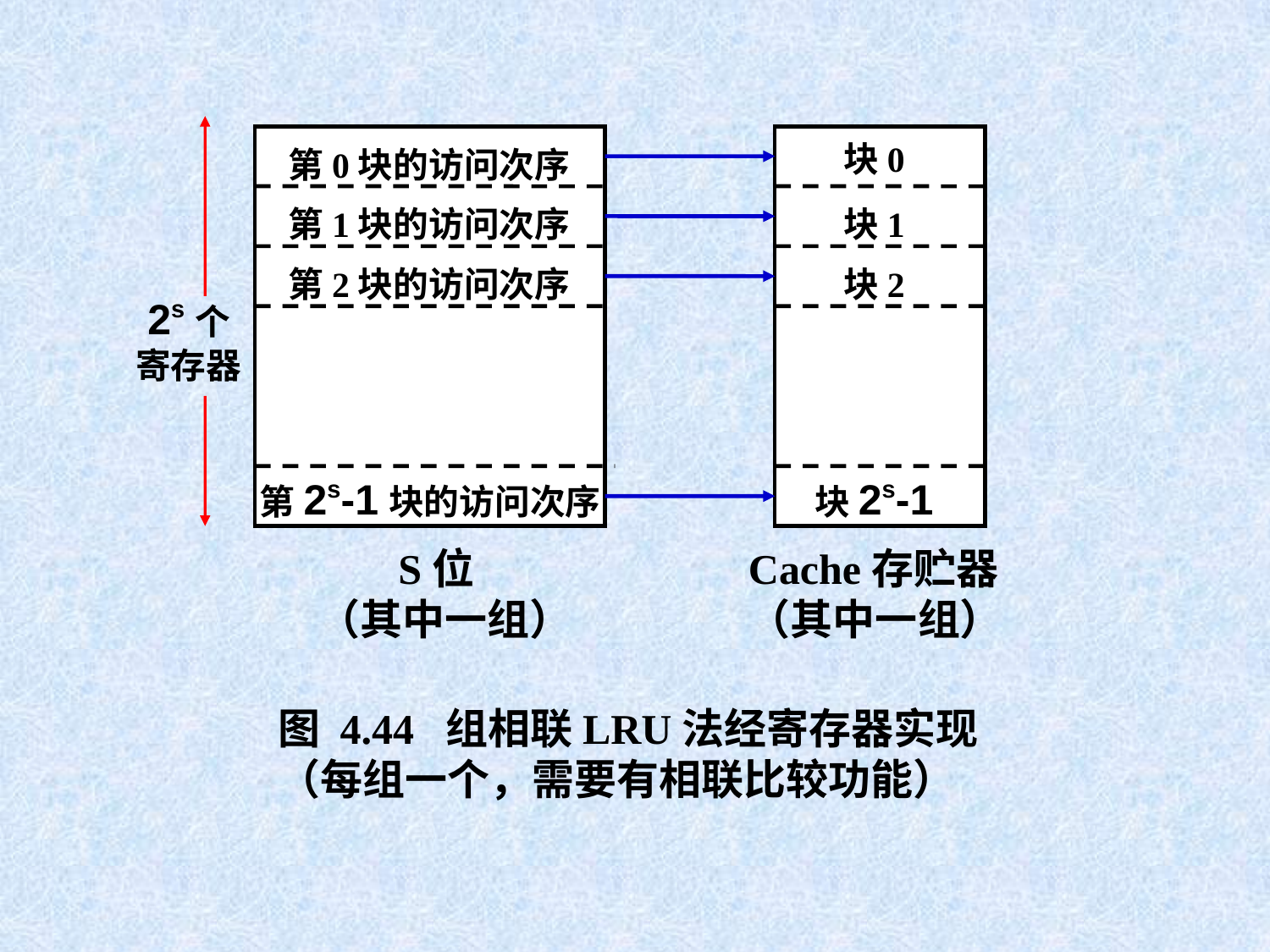

块0
第0块的访问次序

第1块的访问次序
块1

第2块的访问次序
块2

 2s个
寄存器

第2s-1块的访问次序

块2s-1

         S位
（其中一组）
Cache存贮器
（其中一组）
图 4.44  组相联LRU法经寄存器实现
（每组一个，需要有相联比较功能）